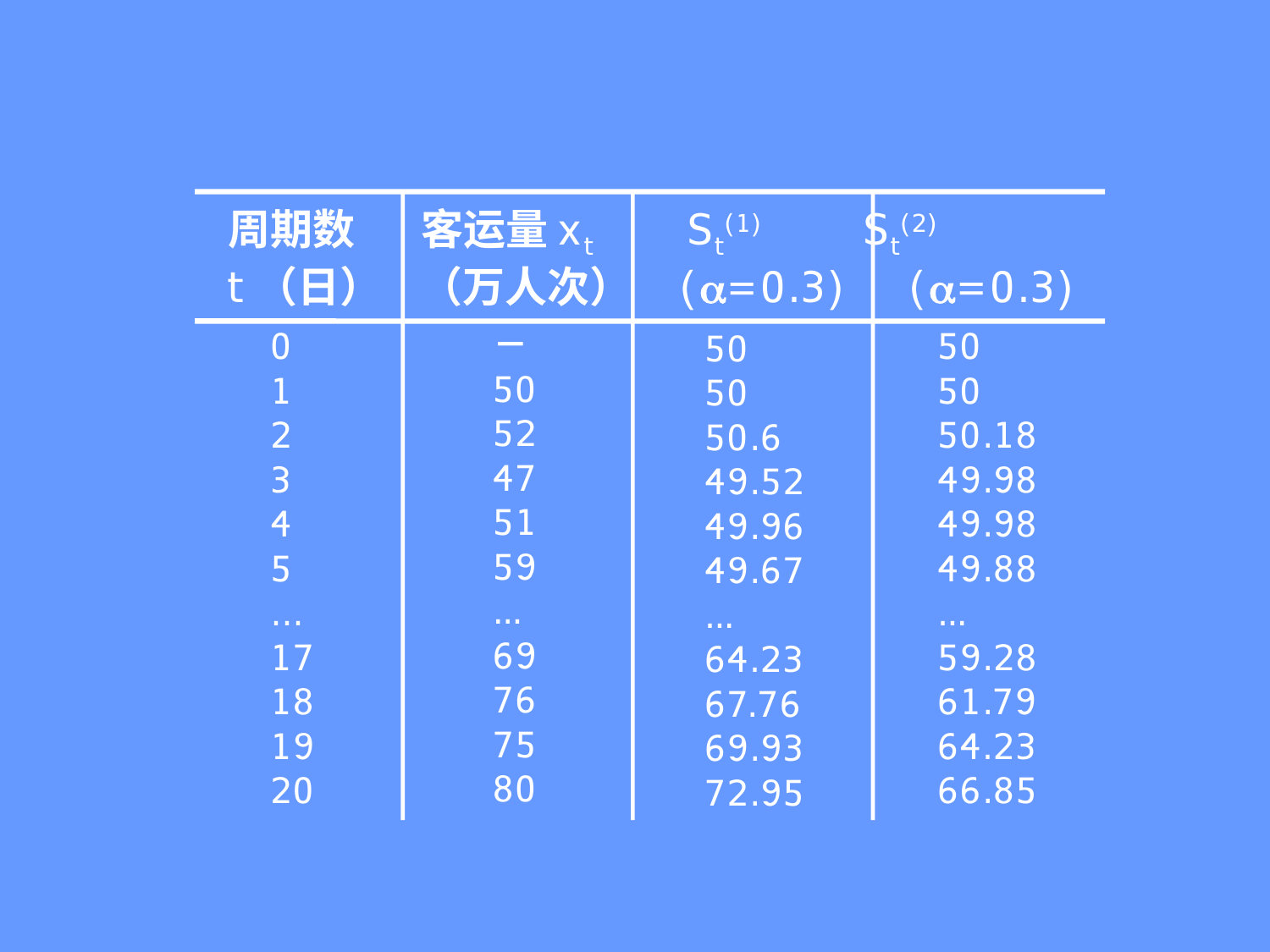

周期数       客运量xt             St(1)              St(2)
t（日）    （万人次）    (α=0.3)     (α=0.3)
－
50
52
47
51
59
…
69
76
75
80
0
1
2
3
4
5
...
17
18
19
20
50
50
50.18
49.98
49.98
49.88
…
59.28
61.79
64.23
66.85
50
50
50.6
49.52
49.96
49.67
…
64.23
67.76
69.93
72.95